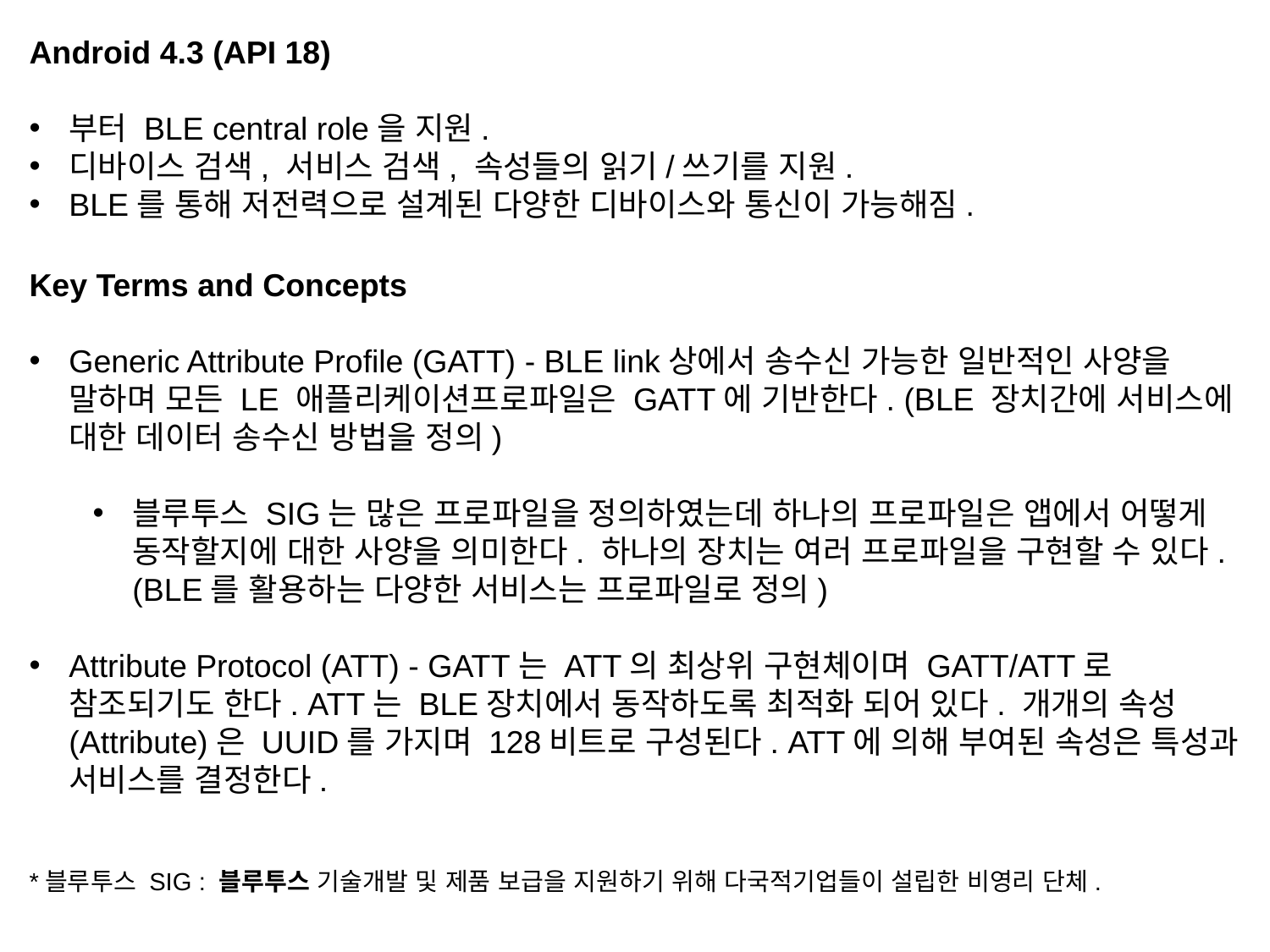

Android 4.3 (API 18)

부터 BLE central role을 지원.
디바이스 검색, 서비스 검색, 속성들의 읽기/쓰기를 지원.
BLE를 통해 저전력으로 설계된 다양한 디바이스와 통신이 가능해짐.

Key Terms and Concepts

Generic Attribute Profile (GATT) - BLE link상에서 송수신 가능한 일반적인 사양을 말하며 모든 LE 애플리케이션프로파일은 GATT에 기반한다. (BLE 장치간에 서비스에 대한 데이터 송수신 방법을 정의)

블루투스 SIG는 많은 프로파일을 정의하였는데 하나의 프로파일은 앱에서 어떻게 동작할지에 대한 사양을 의미한다. 하나의 장치는 여러 프로파일을 구현할 수 있다.  (BLE를 활용하는 다양한 서비스는 프로파일로 정의)

Attribute Protocol (ATT) - GATT는 ATT의 최상위 구현체이며 GATT/ATT로 참조되기도 한다. ATT는 BLE장치에서 동작하도록 최적화 되어 있다. 개개의 속성(Attribute)은 UUID를 가지며 128비트로 구성된다. ATT에 의해 부여된 속성은 특성과 서비스를 결정한다.

*블루투스 SIG : 블루투스 기술개발 및 제품 보급을 지원하기 위해 다국적기업들이 설립한 비영리 단체.